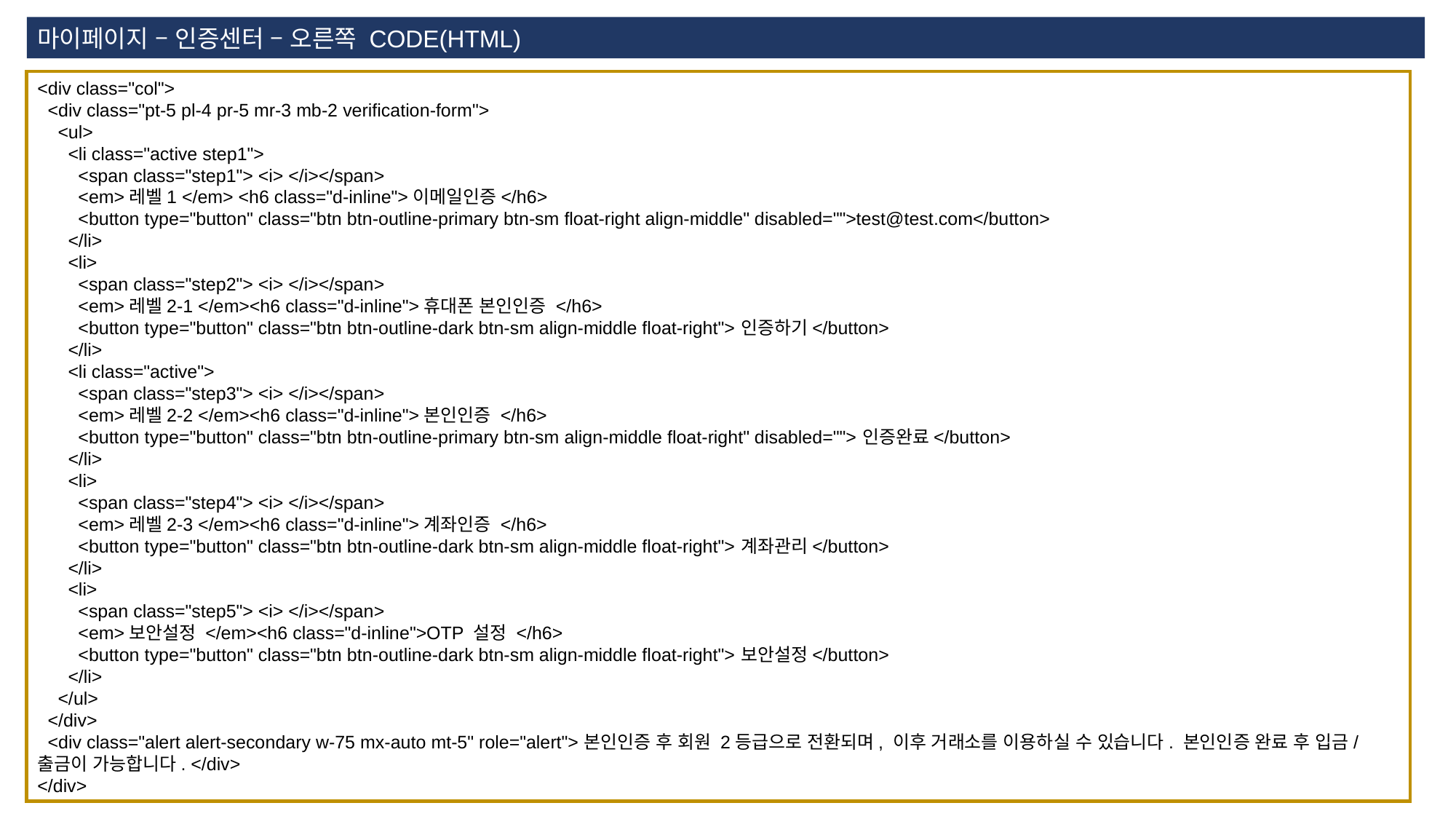

마이페이지 – 인증센터 – 오른쪽 CODE(HTML)
<div class="col">
  <div class="pt-5 pl-4 pr-5 mr-3 mb-2 verification-form">
    <ul>
      <li class="active step1">
        <span class="step1"> <i> </i></span>
        <em>레벨1 </em> <h6 class="d-inline">이메일인증</h6>
        <button type="button" class="btn btn-outline-primary btn-sm float-right align-middle" disabled="">test@test.com</button>
      </li>
      <li>
        <span class="step2"> <i> </i></span>
        <em>레벨2-1 </em><h6 class="d-inline">휴대폰 본인인증 </h6>
        <button type="button" class="btn btn-outline-dark btn-sm align-middle float-right">인증하기</button>
      </li>
      <li class="active">
        <span class="step3"> <i> </i></span>
        <em>레벨2-2 </em><h6 class="d-inline">본인인증 </h6>
        <button type="button" class="btn btn-outline-primary btn-sm align-middle float-right" disabled="">인증완료</button>
      </li>
      <li>
        <span class="step4"> <i> </i></span>
        <em>레벨2-3 </em><h6 class="d-inline">계좌인증 </h6>
        <button type="button" class="btn btn-outline-dark btn-sm align-middle float-right">계좌관리</button>
      </li>
      <li>
        <span class="step5"> <i> </i></span>
        <em>보안설정 </em><h6 class="d-inline">OTP 설정 </h6>
        <button type="button" class="btn btn-outline-dark btn-sm align-middle float-right">보안설정</button>
      </li>
    </ul>
  </div>
  <div class="alert alert-secondary w-75 mx-auto mt-5" role="alert">본인인증 후 회원 2등급으로 전환되며, 이후 거래소를 이용하실 수 있습니다. 본인인증 완료 후 입금/출금이 가능합니다. </div>
</div>